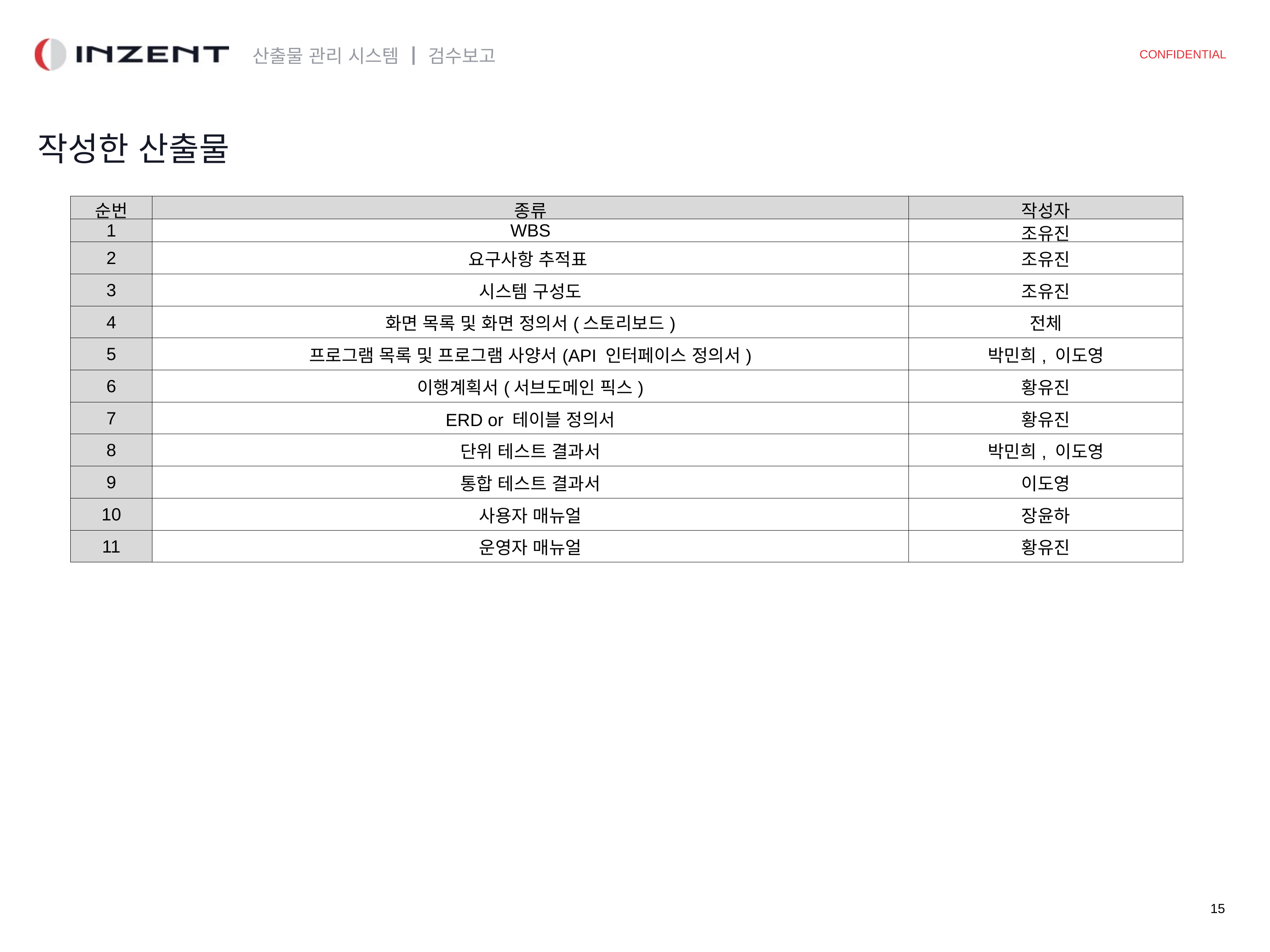

작성한 산출물
| 순번 | 종류 | 작성자 |
| --- | --- | --- |
| 1 | WBS | 조유진 |
| 2 | 요구사항 추적표 | 조유진 |
| 3 | 시스템 구성도 | 조유진 |
| 4 | 화면 목록 및 화면 정의서(스토리보드) | 전체 |
| 5 | 프로그램 목록 및 프로그램 사양서(API 인터페이스 정의서) | 박민희, 이도영 |
| 6 | 이행계획서(서브도메인 픽스) | 황유진 |
| 7 | ERD or 테이블 정의서 | 황유진 |
| 8 | 단위 테스트 결과서 | 박민희, 이도영 |
| 9 | 통합 테스트 결과서 | 이도영 |
| 10 | 사용자 매뉴얼 | 장윤하 |
| 11 | 운영자 매뉴얼 | 황유진 |
15